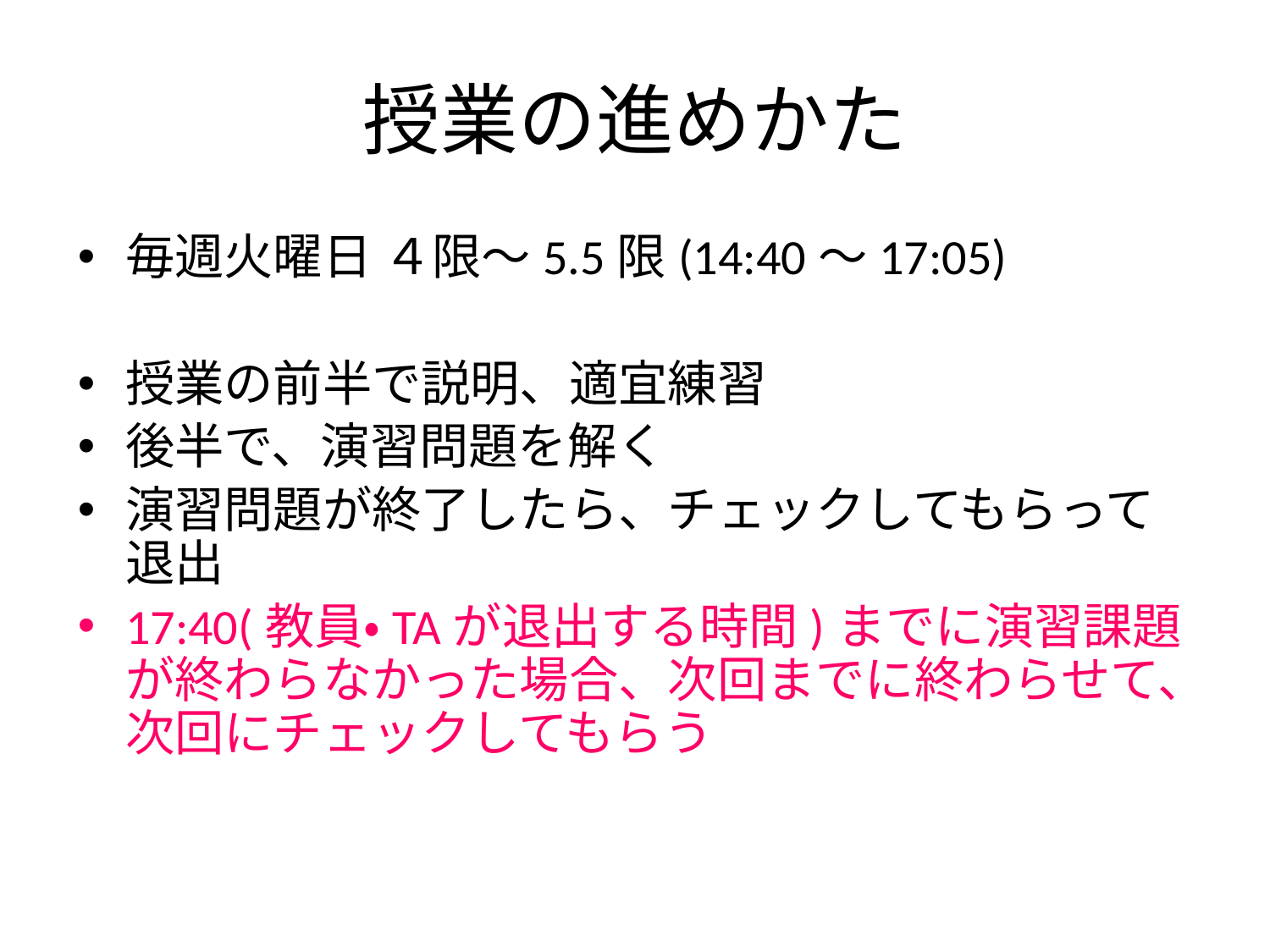

# 授業の進めかた
毎週火曜日 ４限～5.5限(14:40～17:05)

授業の前半で説明、適宜練習
後半で、演習問題を解く
演習問題が終了したら、チェックしてもらって退出
17:40(教員・TAが退出する時間)までに演習課題が終わらなかった場合、次回までに終わらせて、次回にチェックしてもらう